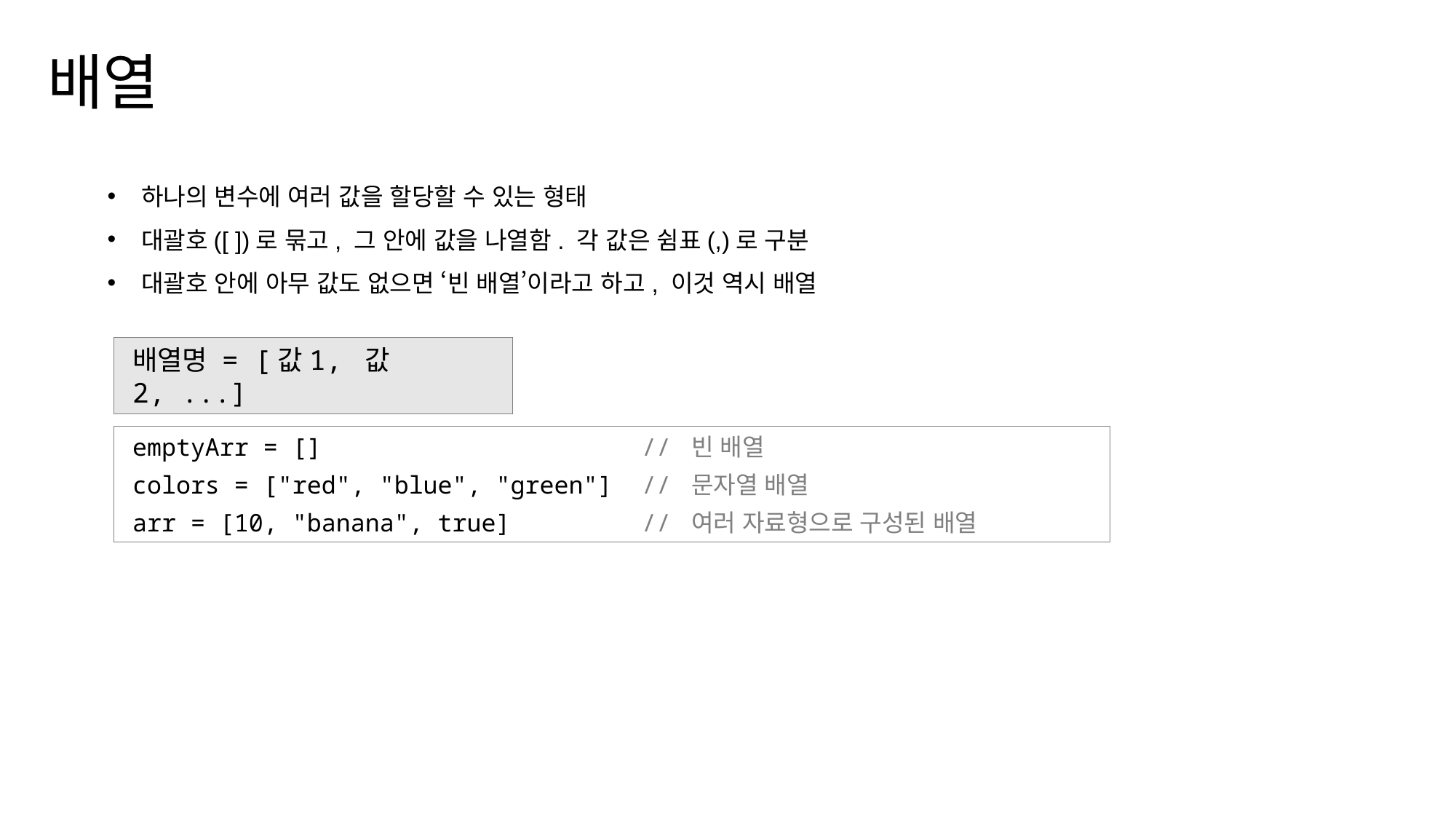

배열
하나의 변수에 여러 값을 할당할 수 있는 형태
대괄호([ ])로 묶고, 그 안에 값을 나열함. 각 값은 쉼표(,)로 구분
대괄호 안에 아무 값도 없으면 ‘빈 배열’이라고 하고, 이것 역시 배열
배열명 = [값1, 값2, ...]
emptyArr = []                      // 빈 배열
colors = ["red", "blue", "green"]  // 문자열 배열
arr = [10, "banana", true]         // 여러 자료형으로 구성된 배열